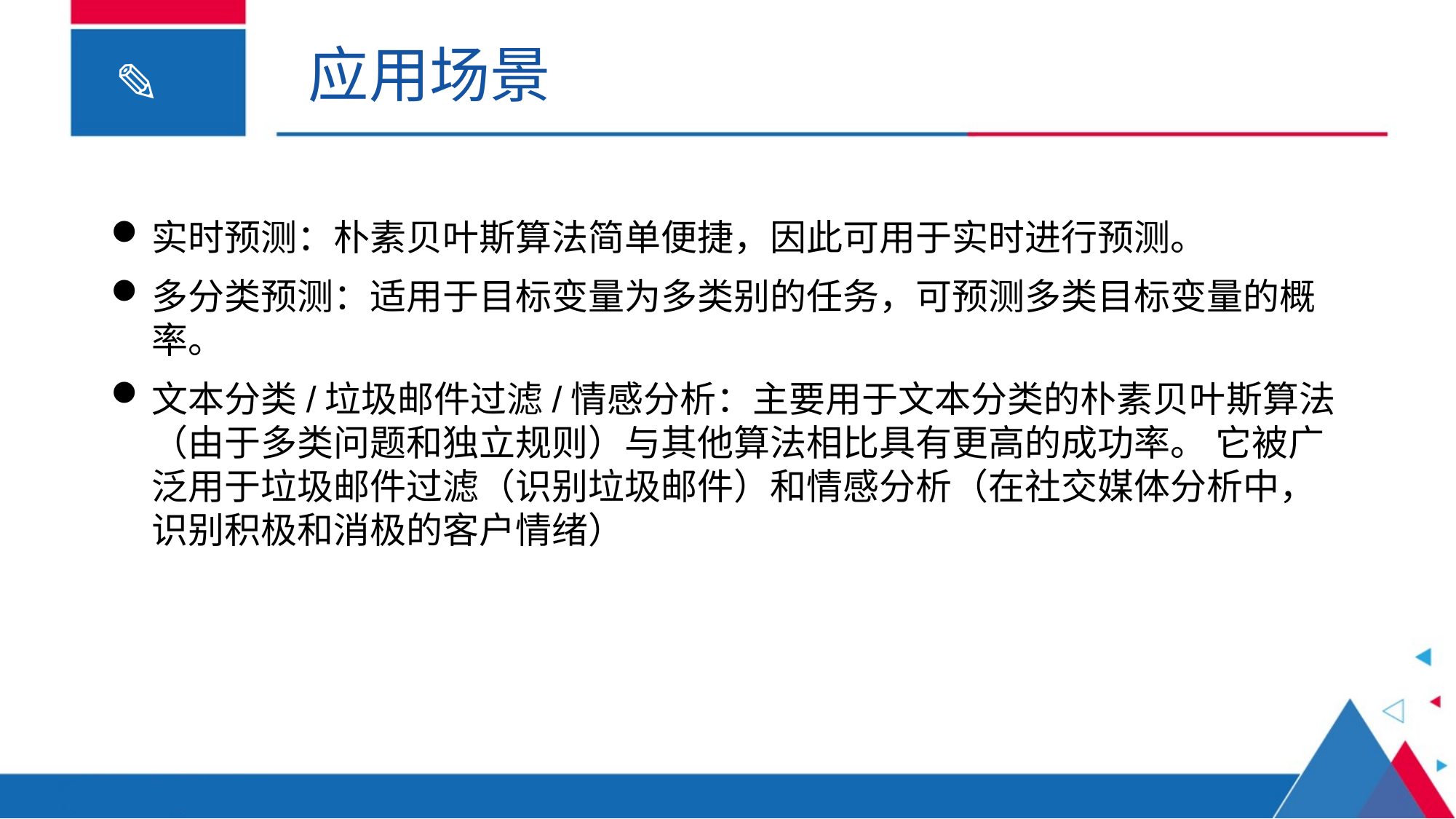

应用场景
实时预测：朴素贝叶斯算法简单便捷，因此可用于实时进行预测。
多分类预测：适用于目标变量为多类别的任务，可预测多类目标变量的概率。
文本分类/垃圾邮件过滤/情感分析：主要用于文本分类的朴素贝叶斯算法（由于多类问题和独立规则）与其他算法相比具有更高的成功率。 它被广泛用于垃圾邮件过滤（识别垃圾邮件）和情感分析（在社交媒体分析中，识别积极和消极的客户情绪）